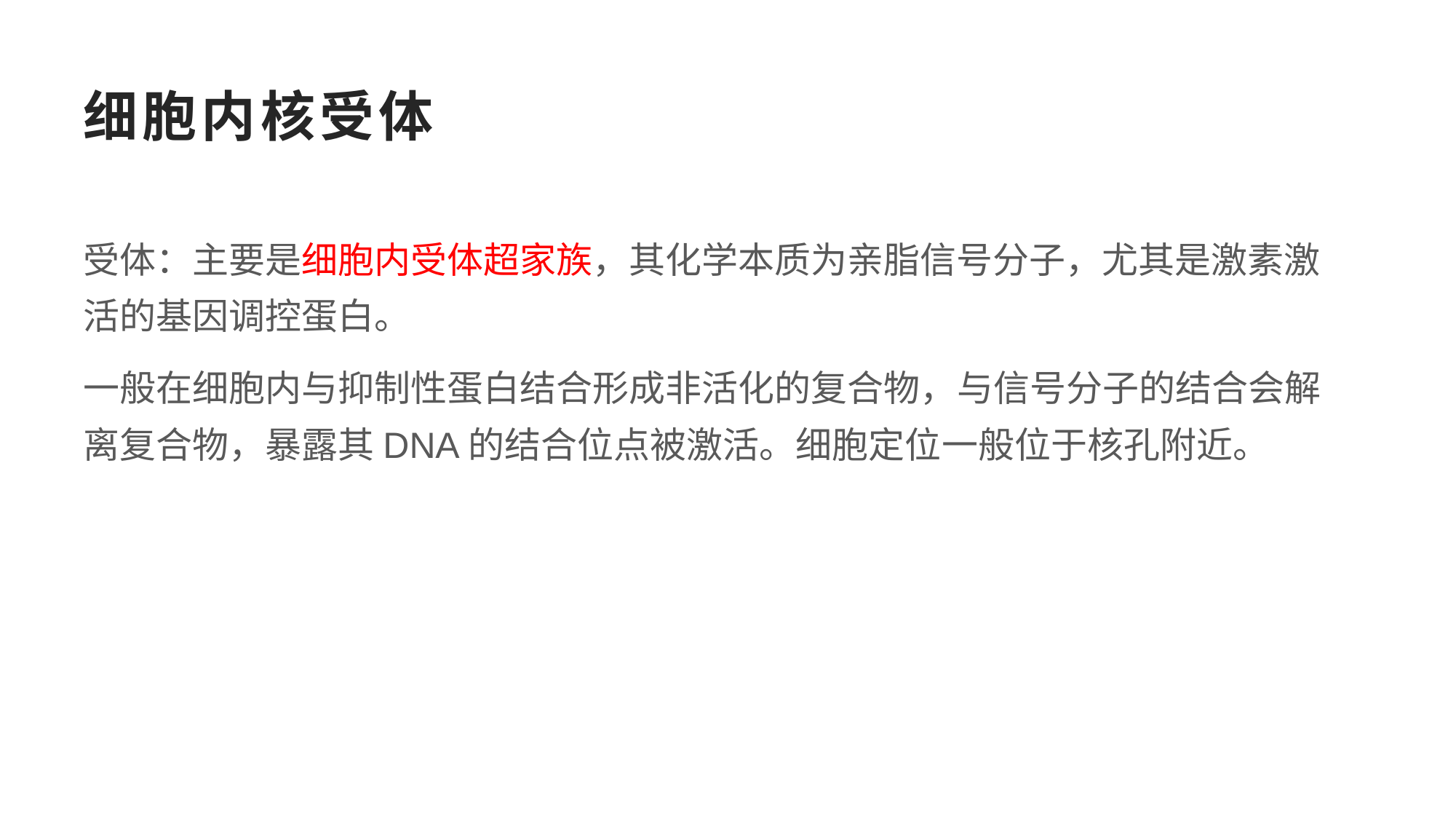

# 细胞内核受体
受体：主要是细胞内受体超家族，其化学本质为亲脂信号分子，尤其是激素激活的基因调控蛋白。
一般在细胞内与抑制性蛋白结合形成非活化的复合物，与信号分子的结合会解离复合物，暴露其DNA的结合位点被激活。细胞定位一般位于核孔附近。